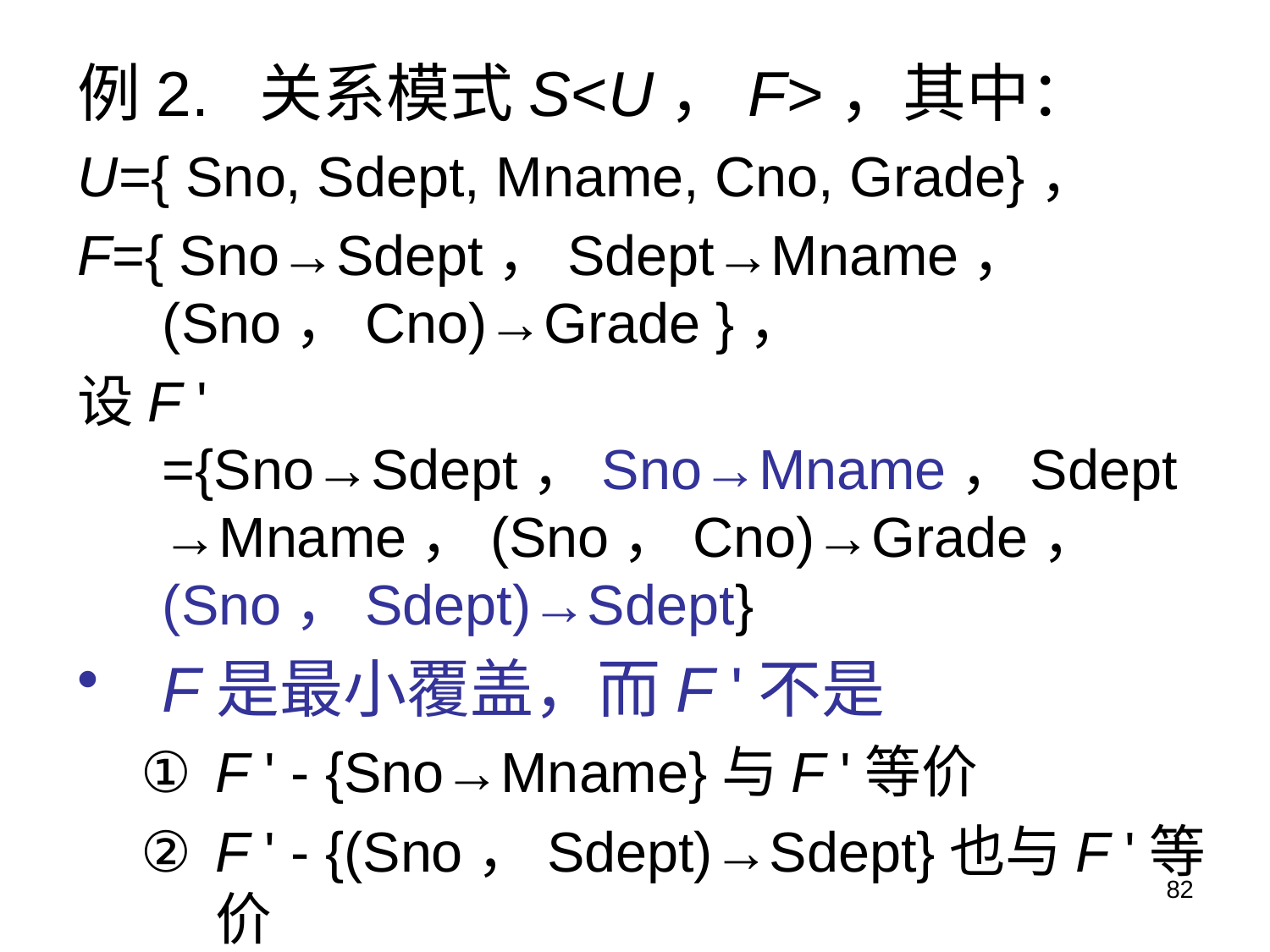

例2.  关系模式S<U，F>，其中：
U={ Sno, Sdept, Mname, Cno, Grade}，
F={ Sno→Sdept，Sdept→Mname，(Sno，Cno)→Grade }，
设F ' ={Sno→Sdept，Sno→Mname，Sdept→Mname，(Sno，Cno)→Grade，(Sno，Sdept)→Sdept}
F是最小覆盖，而F '不是
F ' - {Sno→Mname}与F '等价
F ' - {(Sno，Sdept)→Sdept}也与F '等价
82